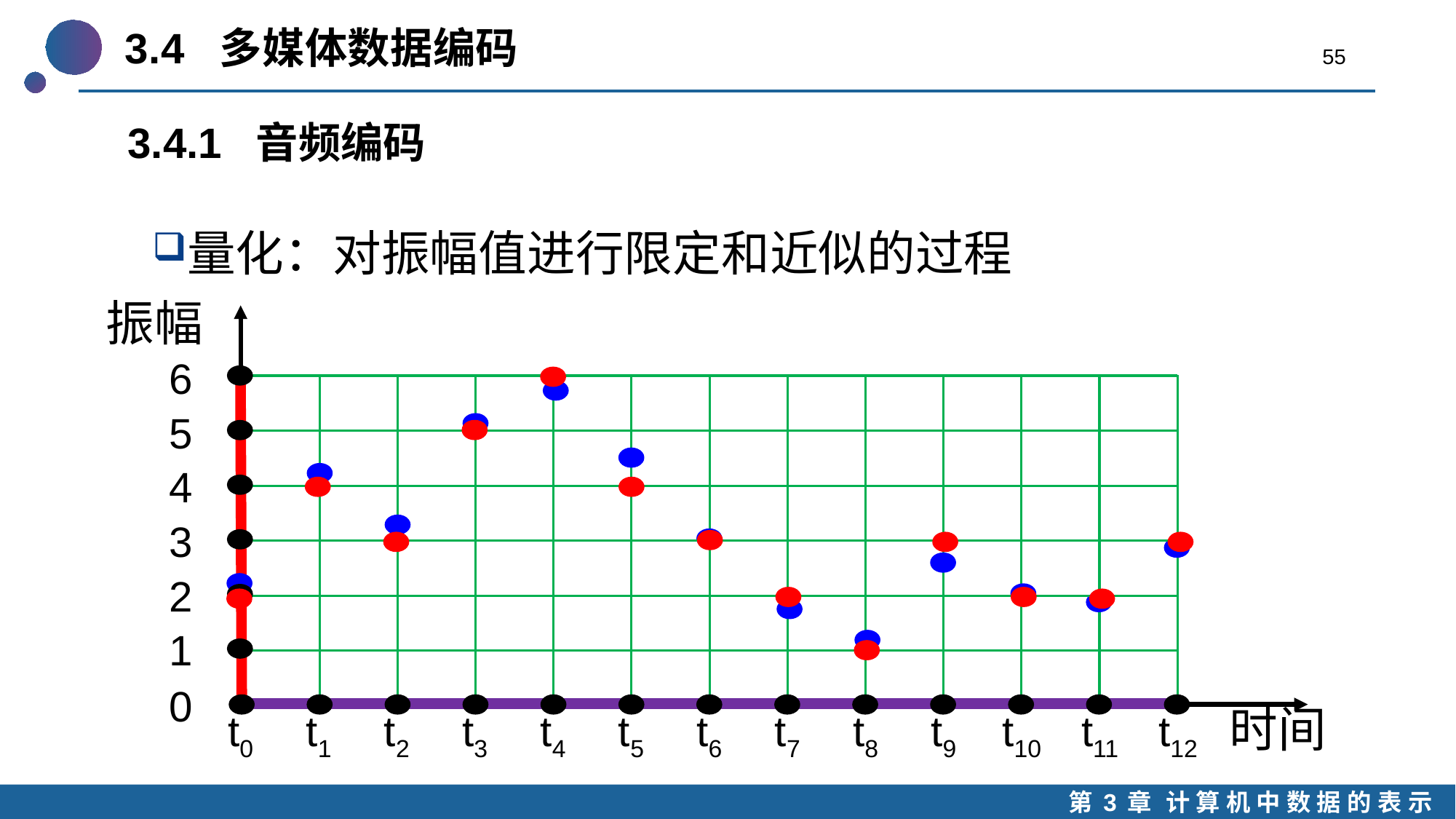

3.4  多媒体数据编码

55
3.4.1  音频编码
量化：对振幅值进行限定和近似的过程
振幅
时间
 6
 5
 4
 3
 2
 1
 0

t0
t1
t2
t3
t4
t5
t6
t7
t8
t9
t10
t11
t12